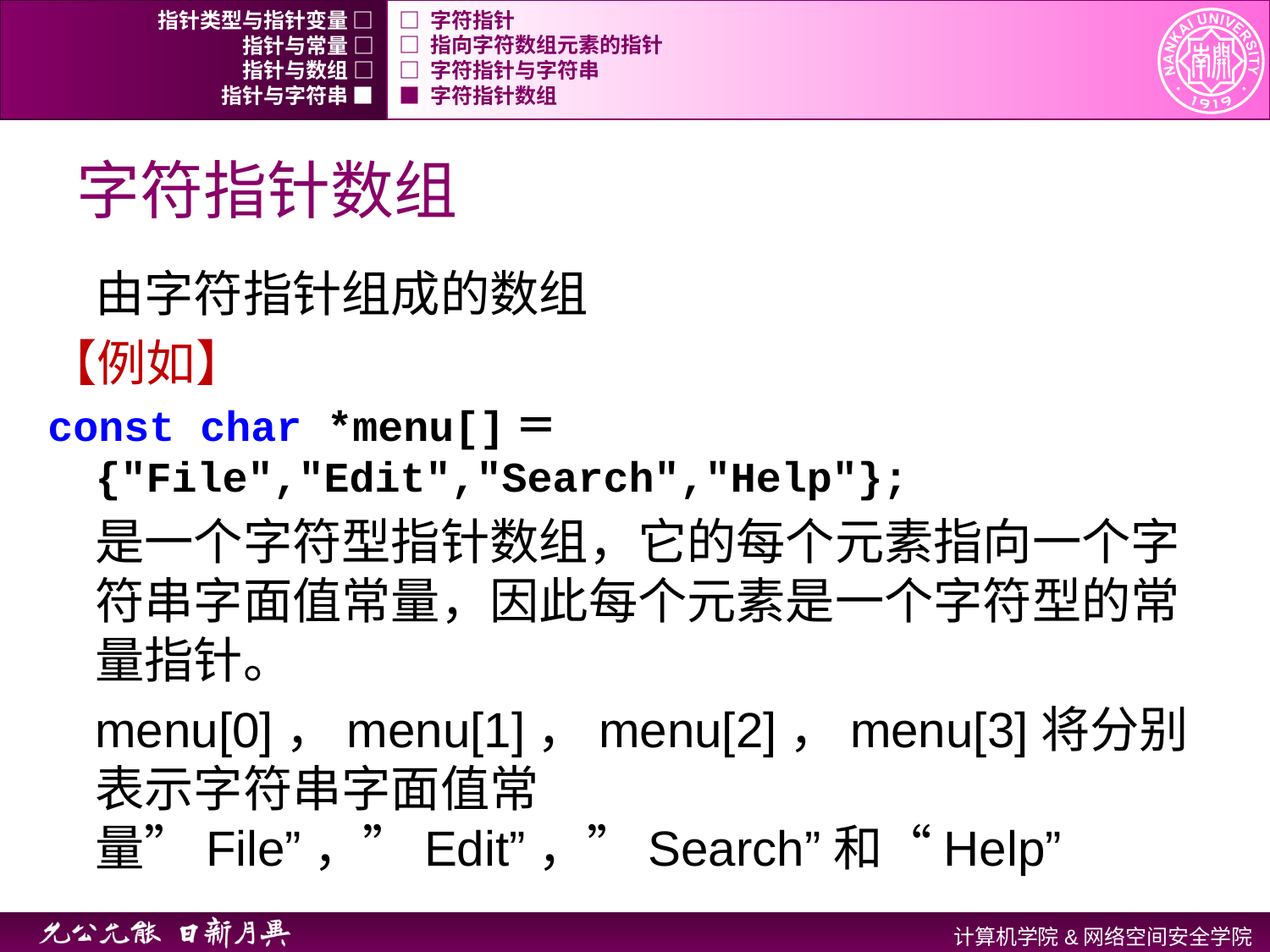

指针类型与指针变量 □
□ 字符指针
指针与常量 □
□ 指向字符数组元素的指针
指针与数组 □
□ 字符指针与字符串
指针与字符串 ■
■ 字符指针数组
# 字符指针数组
由字符指针组成的数组
【例如】
const char *menu[]＝{"File","Edit","Search","Help"};
	是一个字符型指针数组，它的每个元素指向一个字符串字面值常量，因此每个元素是一个字符型的常量指针。
	menu[0]，menu[1]，menu[2]，menu[3]将分别表示字符串字面值常量”File”，”Edit”，”Search”和“Help”